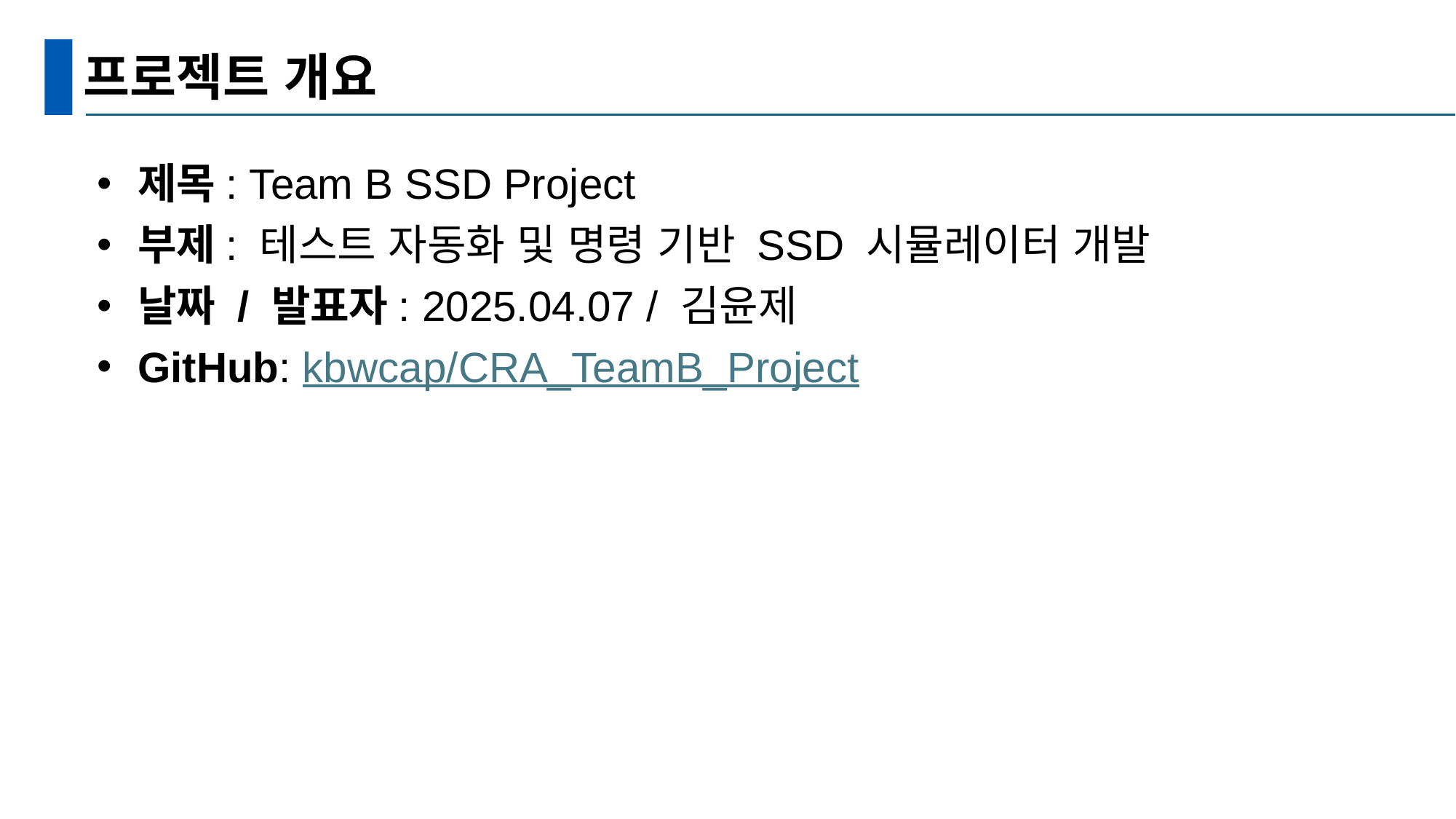

# 프로젝트 개요
제목: Team B SSD Project
부제: 테스트 자동화 및 명령 기반 SSD 시뮬레이터 개발
날짜 / 발표자: 2025.04.07 / 김윤제
GitHub: kbwcap/CRA_TeamB_Project